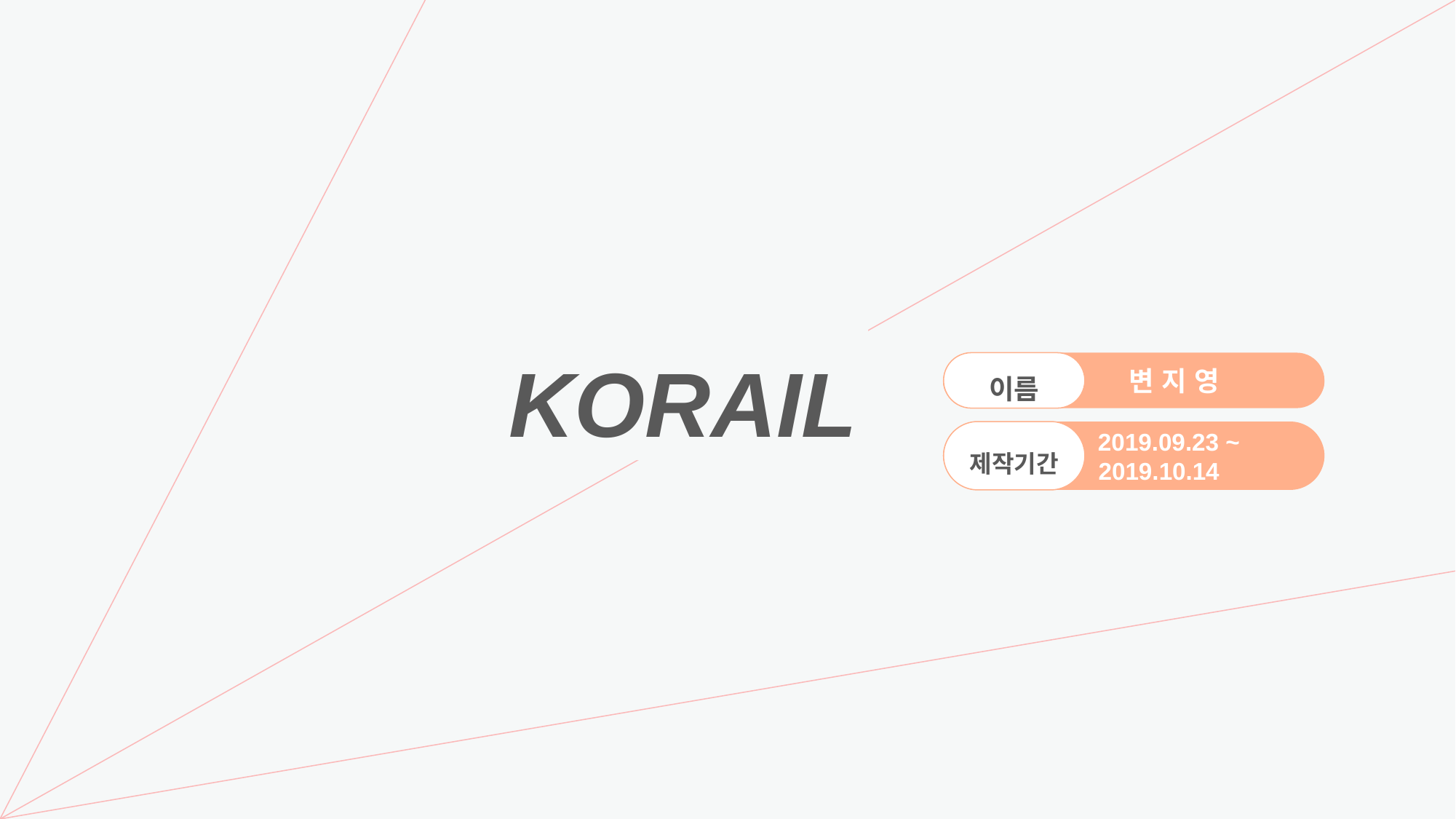

KORAIL
이름
     변 지 영
이름
     변 지 영
제작기간
     2019.09.23 ~
  2019.10.14
이름
     변 지 영